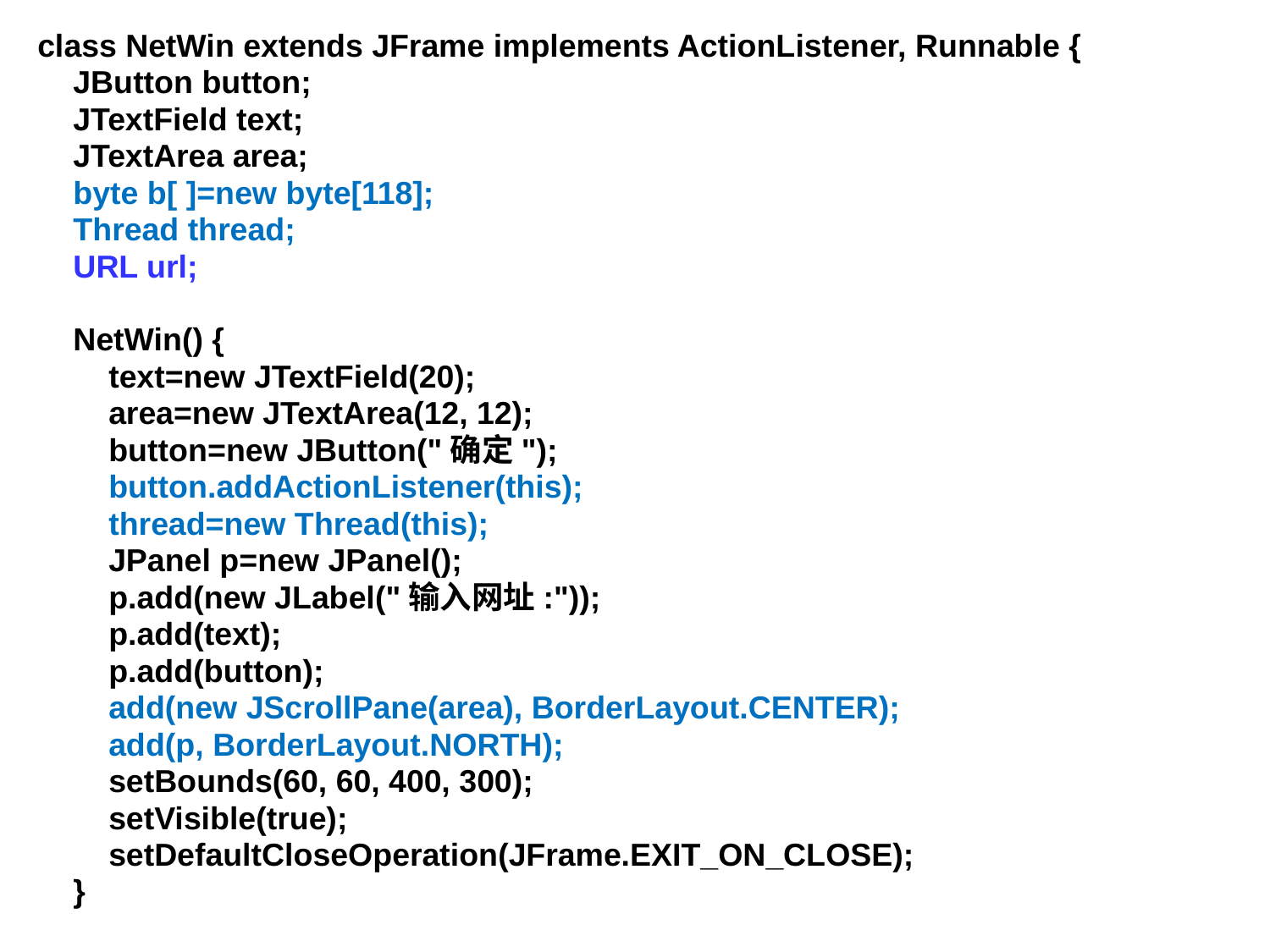

class NetWin extends JFrame implements ActionListener, Runnable {
    JButton button;
    JTextField text;
    JTextArea area;
    byte b[ ]=new byte[118];
    Thread thread;
    URL url;

    NetWin() {
        text=new JTextField(20);
        area=new JTextArea(12, 12);
        button=new JButton("确定");
        button.addActionListener(this);
        thread=new Thread(this);
        JPanel p=new JPanel();
        p.add(new JLabel("输入网址:"));
        p.add(text);
        p.add(button);
        add(new JScrollPane(area), BorderLayout.CENTER);
        add(p, BorderLayout.NORTH);
        setBounds(60, 60, 400, 300);
        setVisible(true);
        setDefaultCloseOperation(JFrame.EXIT_ON_CLOSE);
    }